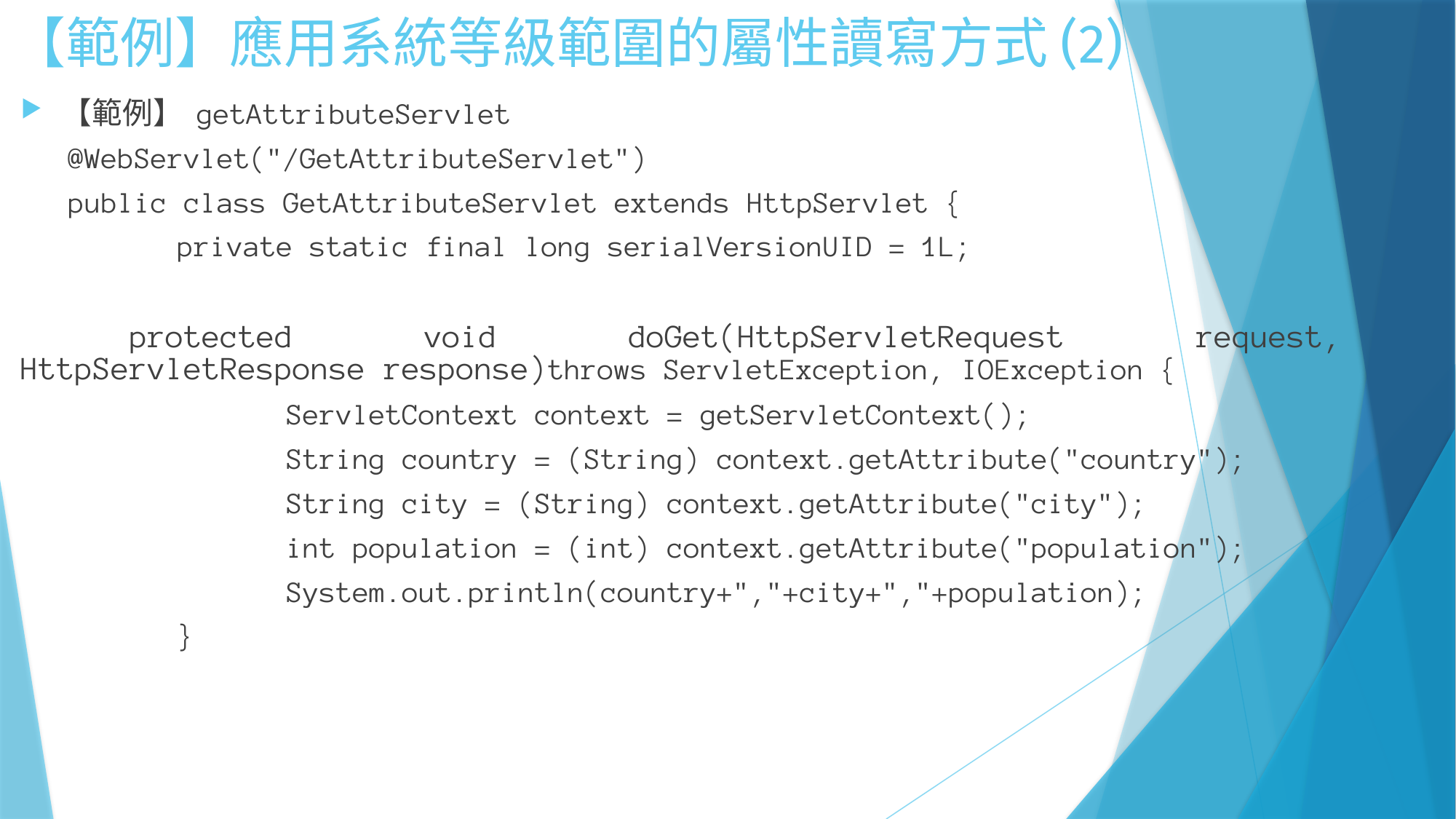

# 【範例】應用系統等級範圍的屬性讀寫方式(2)
【範例】 getAttributeServlet
@WebServlet("/GetAttributeServlet")
public class GetAttributeServlet extends HttpServlet {
	private static final long serialVersionUID = 1L;

	protected void doGet(HttpServletRequest request, HttpServletResponse response)throws ServletException, IOException {
		ServletContext context = getServletContext();
		String country = (String) context.getAttribute("country");
		String city = (String) context.getAttribute("city");
		int population = (int) context.getAttribute("population");
		System.out.println(country+","+city+","+population);
	}